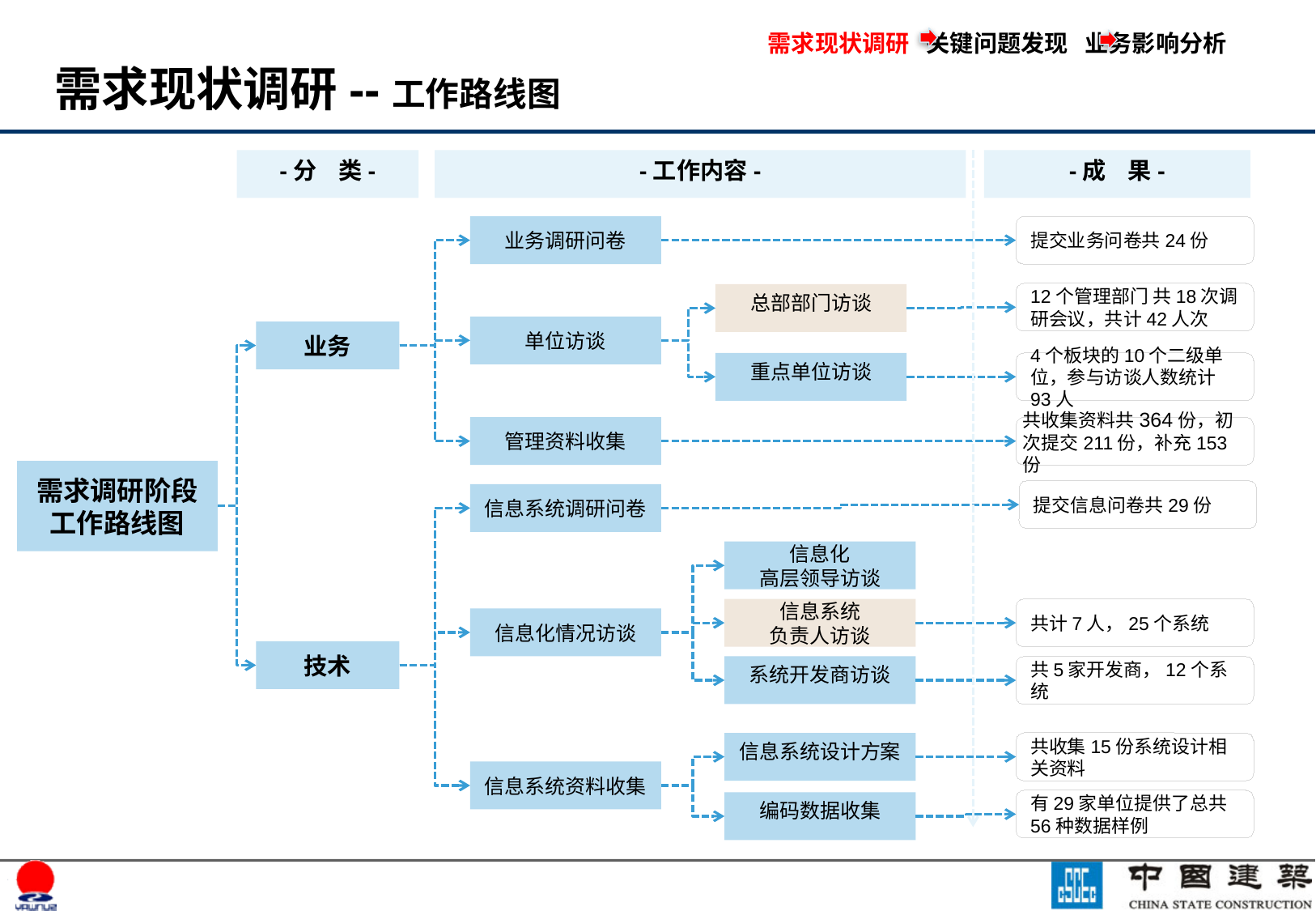

需求现状调研   关键问题发现   业务影响分析

需求现状调研--工作路线图
-分    类-
-工作内容-
-成    果-
业务调研问卷
提交业务问卷共24份
12个管理部门 共18次调研会议，共计42人次
总部部门访谈
单位访谈
业务
重点单位访谈
4个板块的10个二级单位，参与访谈人数统计93人
管理资料收集
共收集资料共364份，初次提交211份，补充153份
需求调研阶段
工作路线图
提交信息问卷共29份
信息系统调研问卷
信息化
高层领导访谈
信息系统
负责人访谈
共计7人，25个系统
信息化情况访谈
技术
系统开发商访谈
共5家开发商，12个系统
信息系统设计方案
共收集15份系统设计相关资料
信息系统资料收集
有29家单位提供了总共56种数据样例
编码数据收集